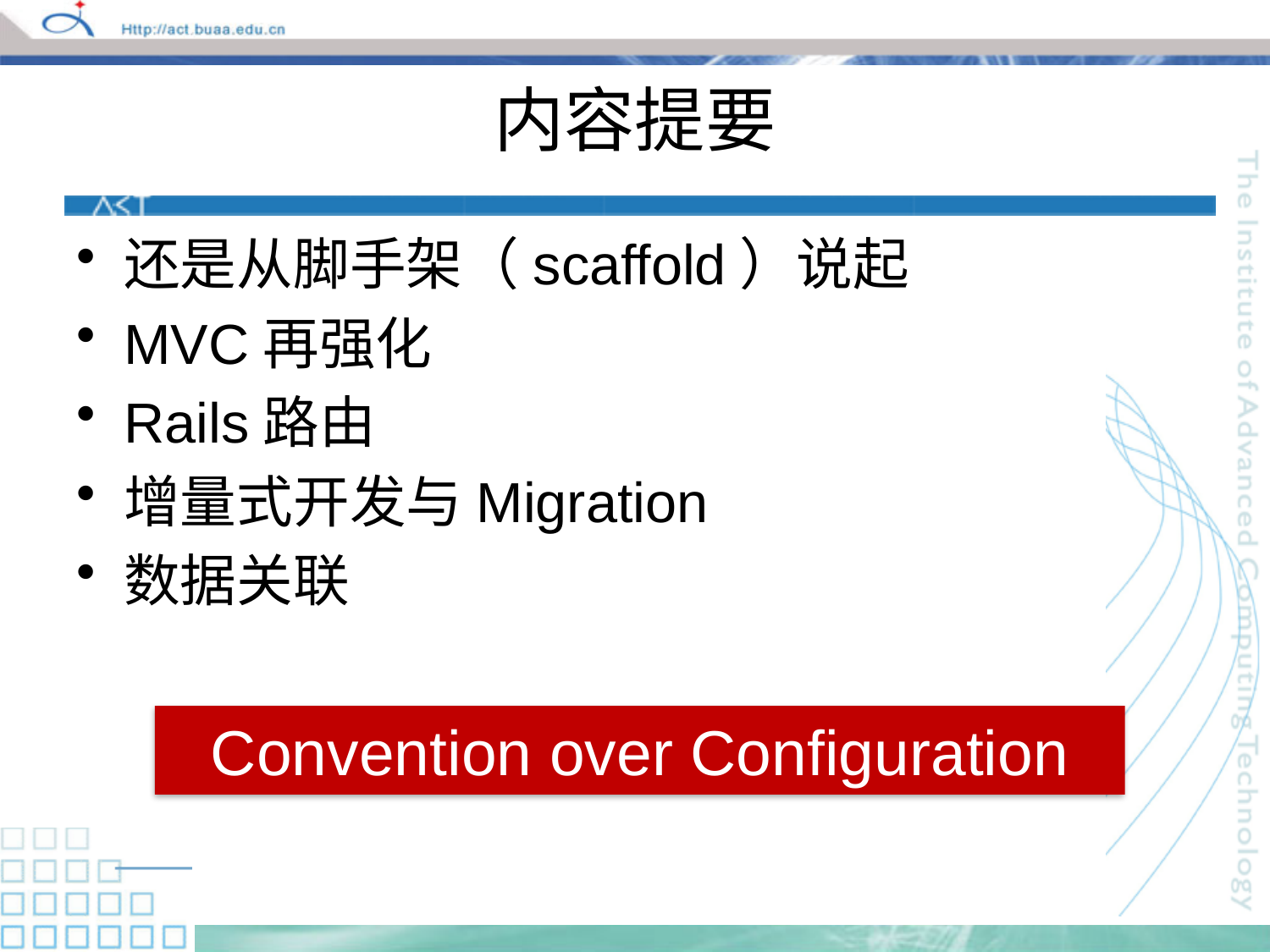

# 内容提要
还是从脚手架（scaffold）说起
MVC再强化
Rails路由
增量式开发与Migration
数据关联

Convention over Configuration